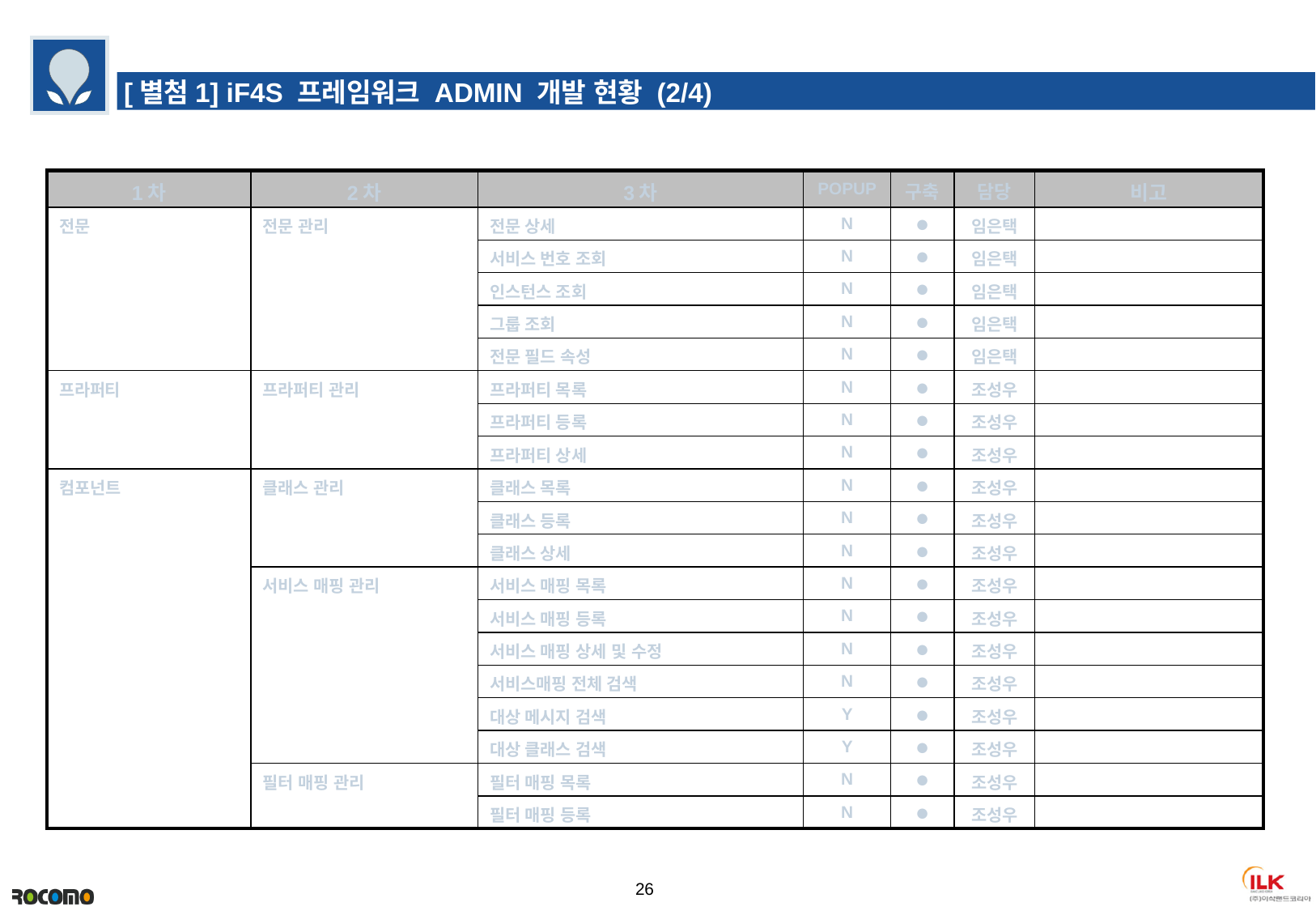

[별첨1] iF4S 프레임워크 ADMIN 개발 현황 (2/4)
| 1차 | 2차 | 3차 | POPUP | 구축 | 담당 | 비고 |
| --- | --- | --- | --- | --- | --- | --- |
| 전문 | 전문 관리 | 전문 상세 | N | ● | 임은택 |  |
|  |  | 서비스 번호 조회 | N | ● | 임은택 |  |
|  |  | 인스턴스 조회 | N | ● | 임은택 |  |
|  |  | 그룹 조회 | N | ● | 임은택 |  |
|  |  | 전문 필드 속성 | N | ● | 임은택 |  |
| 프라퍼티 | 프라퍼티 관리 | 프라퍼티 목록 | N | ● | 조성우 |  |
|  |  | 프라퍼티 등록 | N | ● | 조성우 |  |
|  |  | 프라퍼티 상세 | N | ● | 조성우 |  |
| 컴포넌트 | 클래스 관리 | 클래스 목록 | N | ● | 조성우 |  |
|  |  | 클래스 등록 | N | ● | 조성우 |  |
|  |  | 클래스 상세 | N | ● | 조성우 |  |
|  | 서비스 매핑 관리 | 서비스 매핑 목록 | N | ● | 조성우 |  |
|  |  | 서비스 매핑 등록 | N | ● | 조성우 |  |
|  |  | 서비스 매핑 상세 및 수정 | N | ● | 조성우 |  |
|  |  | 서비스매핑 전체 검색 | N | ● | 조성우 |  |
|  |  | 대상 메시지 검색 | Y | ● | 조성우 |  |
|  |  | 대상 클래스 검색 | Y | ● | 조성우 |  |
|  | 필터 매핑 관리 | 필터 매핑 목록 | N | ● | 조성우 |  |
|  |  | 필터 매핑 등록 | N | ● | 조성우 |  |